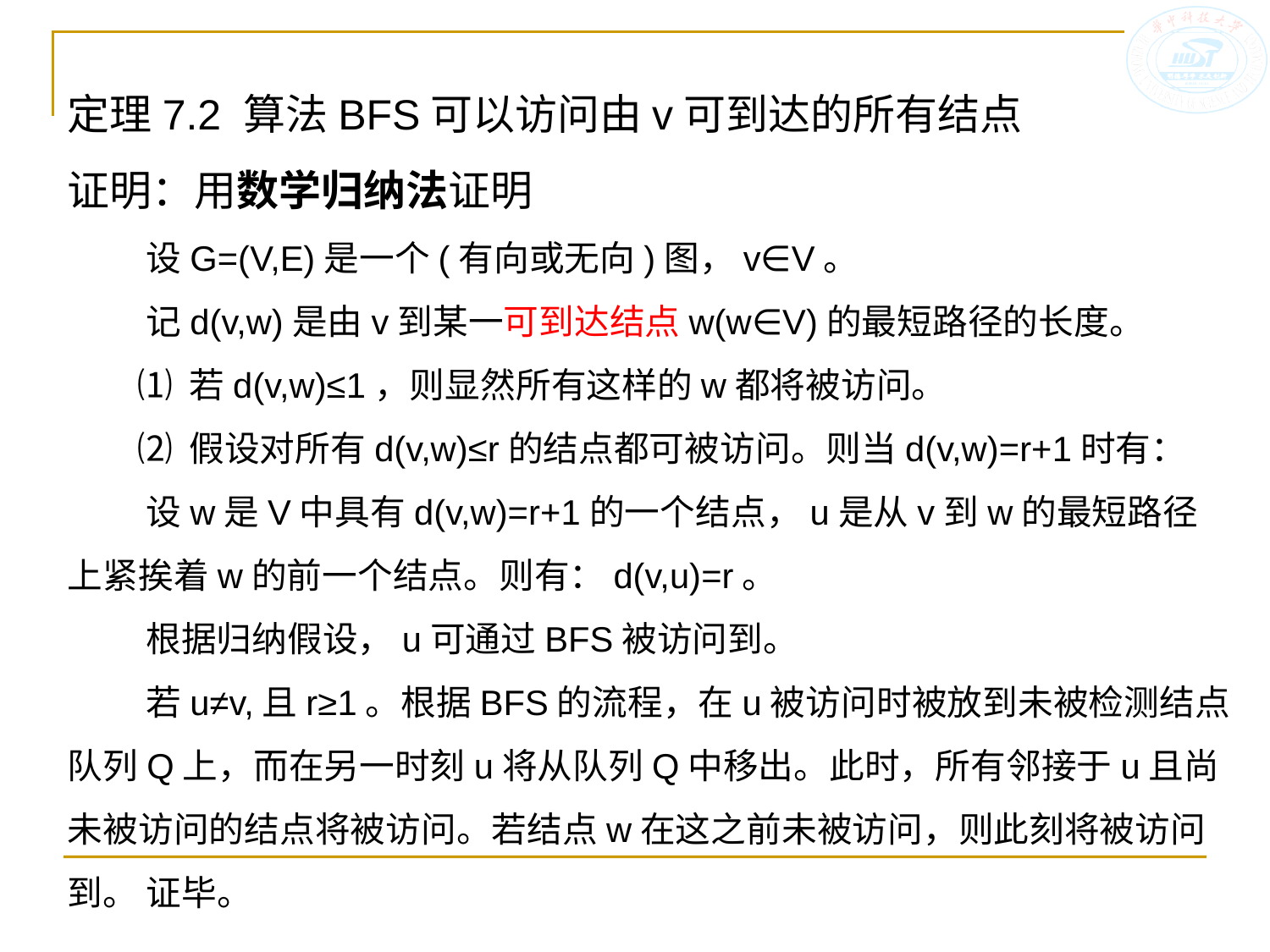

定理7.2 算法BFS可以访问由v可到达的所有结点
证明：用数学归纳法证明
 设G=(V,E)是一个(有向或无向)图，v∈V。
 记d(v,w)是由v到某一可到达结点w(w∈V)的最短路径的长度。
 ⑴ 若d(v,w)≤1，则显然所有这样的w都将被访问。
 ⑵ 假设对所有d(v,w)≤r的结点都可被访问。则当d(v,w)=r+1时有：
 设w是V中具有d(v,w)=r+1的一个结点，u是从v到w的最短路径上紧挨着w的前一个结点。则有：d(v,u)=r。
 根据归纳假设，u可通过BFS被访问到。
 若u≠v,且r≥1。根据BFS的流程，在u被访问时被放到未被检测结点队列Q上，而在另一时刻u将从队列Q中移出。此时，所有邻接于u且尚未被访问的结点将被访问。若结点w在这之前未被访问，则此刻将被访问到。 证毕。